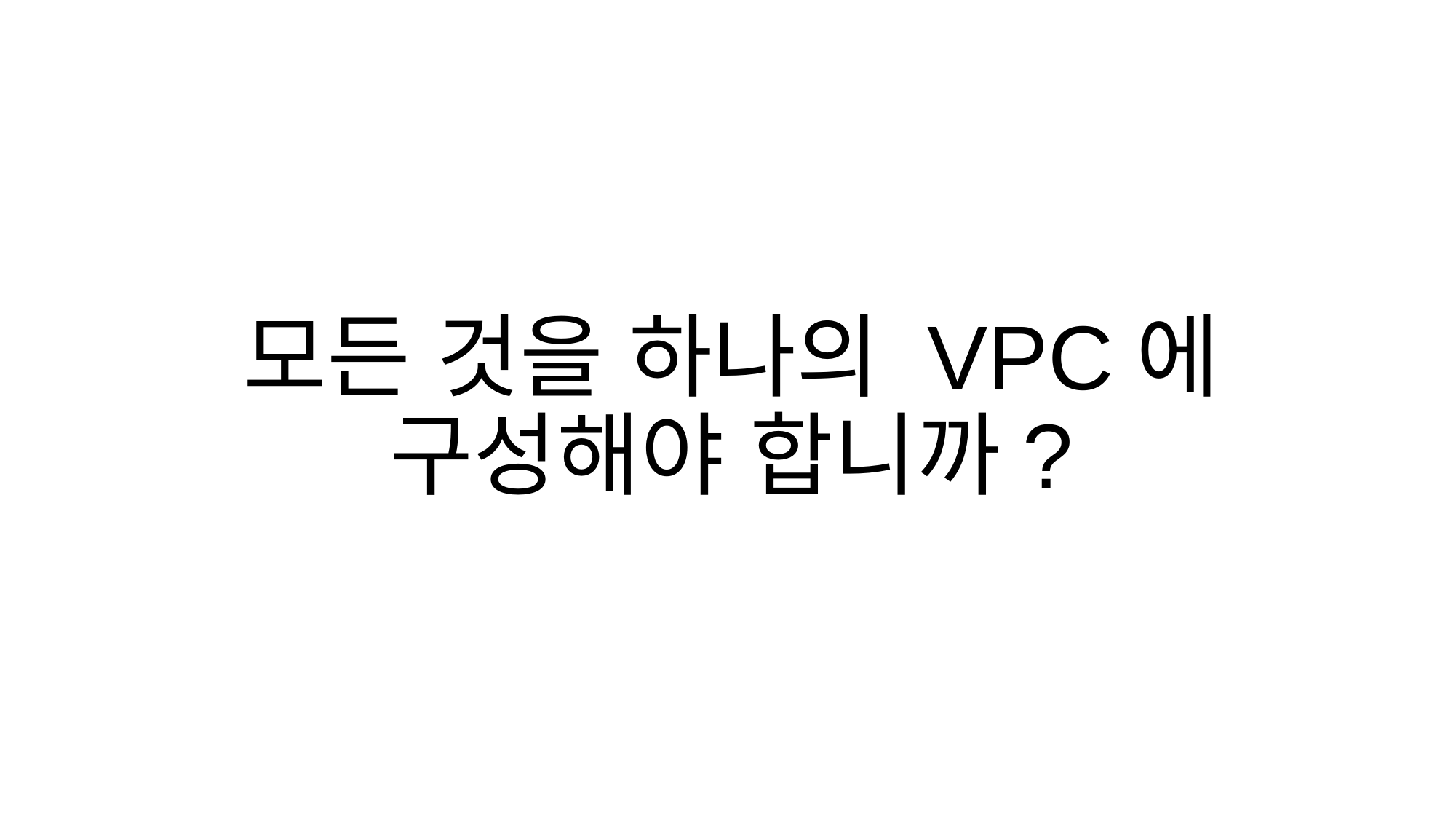

# 모든 것을 하나의 VPC에 구성해야 합니까?